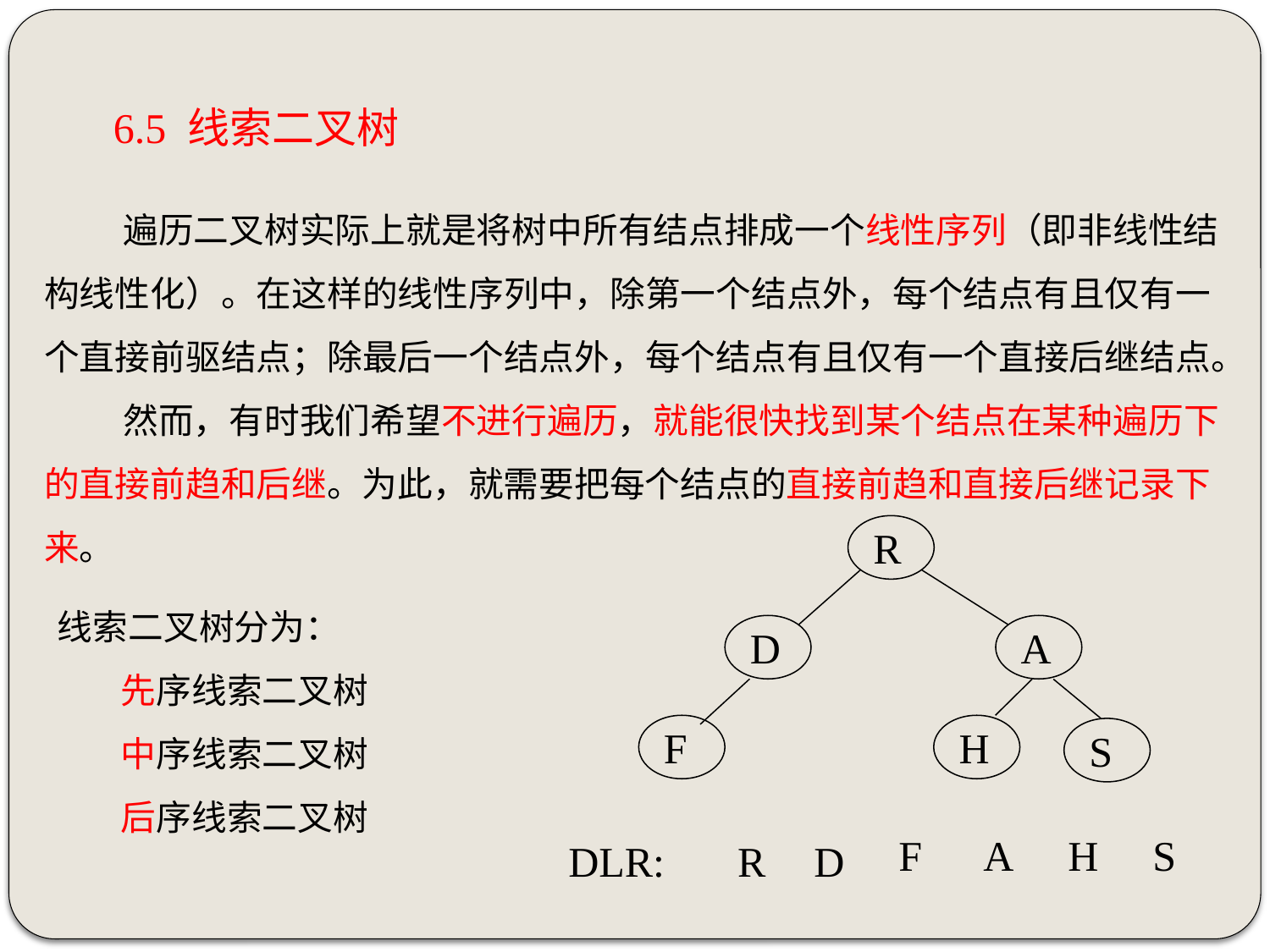

6.5 线索二叉树
         遍历二叉树实际上就是将树中所有结点排成一个线性序列（即非线性结构线性化）。在这样的线性序列中，除第一个结点外，每个结点有且仅有一个直接前驱结点；除最后一个结点外，每个结点有且仅有一个直接后继结点。
         然而，有时我们希望不进行遍历，就能很快找到某个结点在某种遍历下的直接前趋和后继。为此，就需要把每个结点的直接前趋和直接后继记录下来。

R

D

A

F

H

S
线索二叉树分为：
先序线索二叉树
中序线索二叉树
后序线索二叉树
F
A
H
S
DLR:
R
D